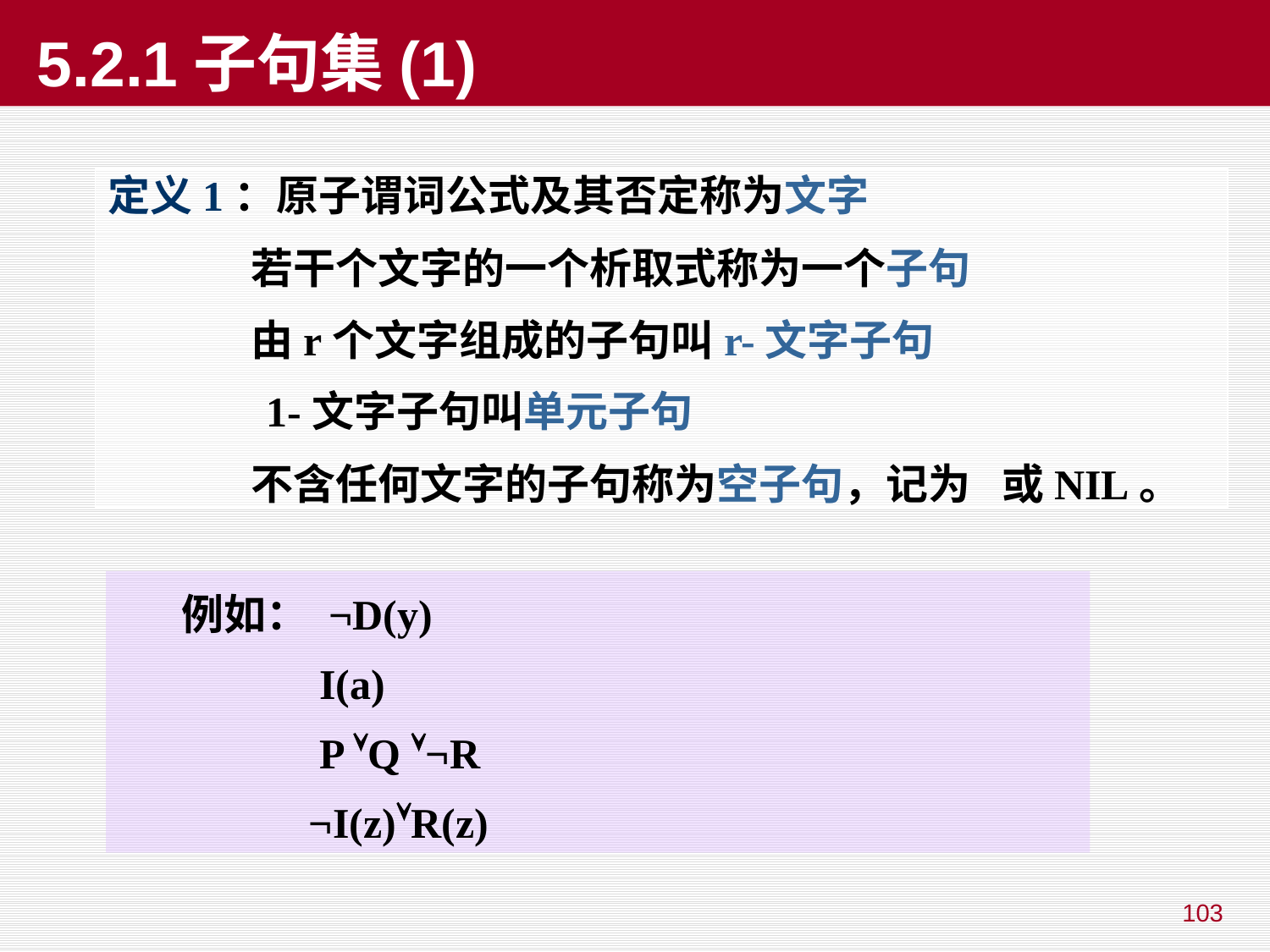

# 5.2.1子句集(1)
定义1：原子谓词公式及其否定称为文字
              若干个文字的一个析取式称为一个子句
              由r个文字组成的子句叫r-文字子句
               1-文字子句叫单元子句
              不含任何文字的子句称为空子句，记为 或NIL。
例如： ¬D(y)
             I(a)
             P ∨Q ∨¬R
            ¬I(z)∨R(z)
103